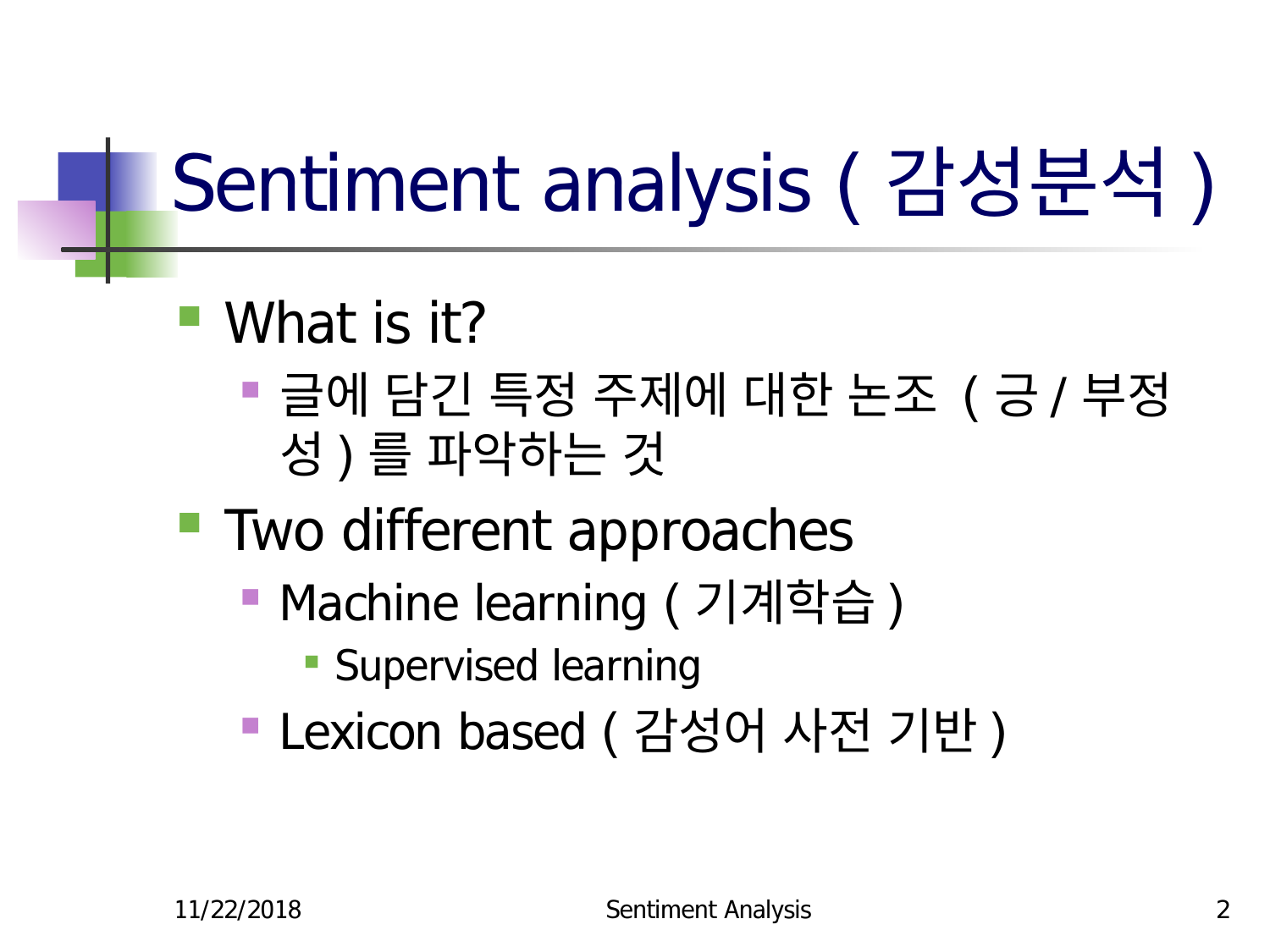

# Sentiment analysis (감성분석)
What is it?
글에 담긴 특정 주제에 대한 논조 (긍/부정성)를 파악하는 것
Two different approaches
Machine learning (기계학습)
Supervised learning
Lexicon based (감성어 사전 기반)
11/22/2018
Sentiment Analysis
2